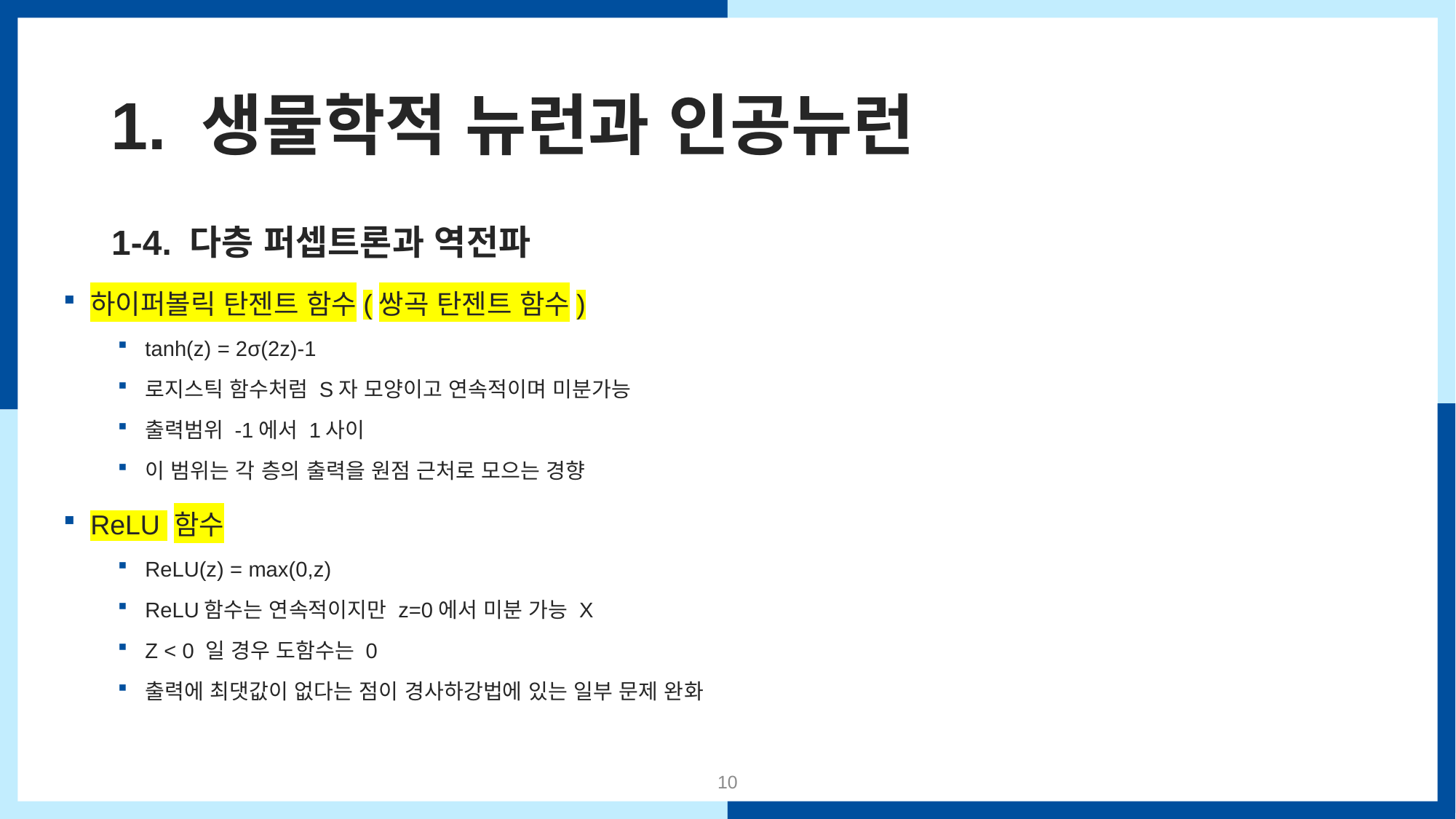

# 1. 생물학적 뉴런과 인공뉴런
     1-4. 다층 퍼셉트론과 역전파
하이퍼볼릭 탄젠트 함수(쌍곡 탄젠트 함수)
tanh(z) = 2σ(2z)-1
로지스틱 함수처럼 S자 모양이고 연속적이며 미분가능
출력범위 -1에서 1사이
이 범위는 각 층의 출력을 원점 근처로 모으는 경향
ReLU 함수
ReLU(z) = max(0,z)
ReLU함수는 연속적이지만 z=0에서 미분 가능 X
Z < 0 일 경우 도함수는 0
출력에 최댓값이 없다는 점이 경사하강법에 있는 일부 문제 완화

10